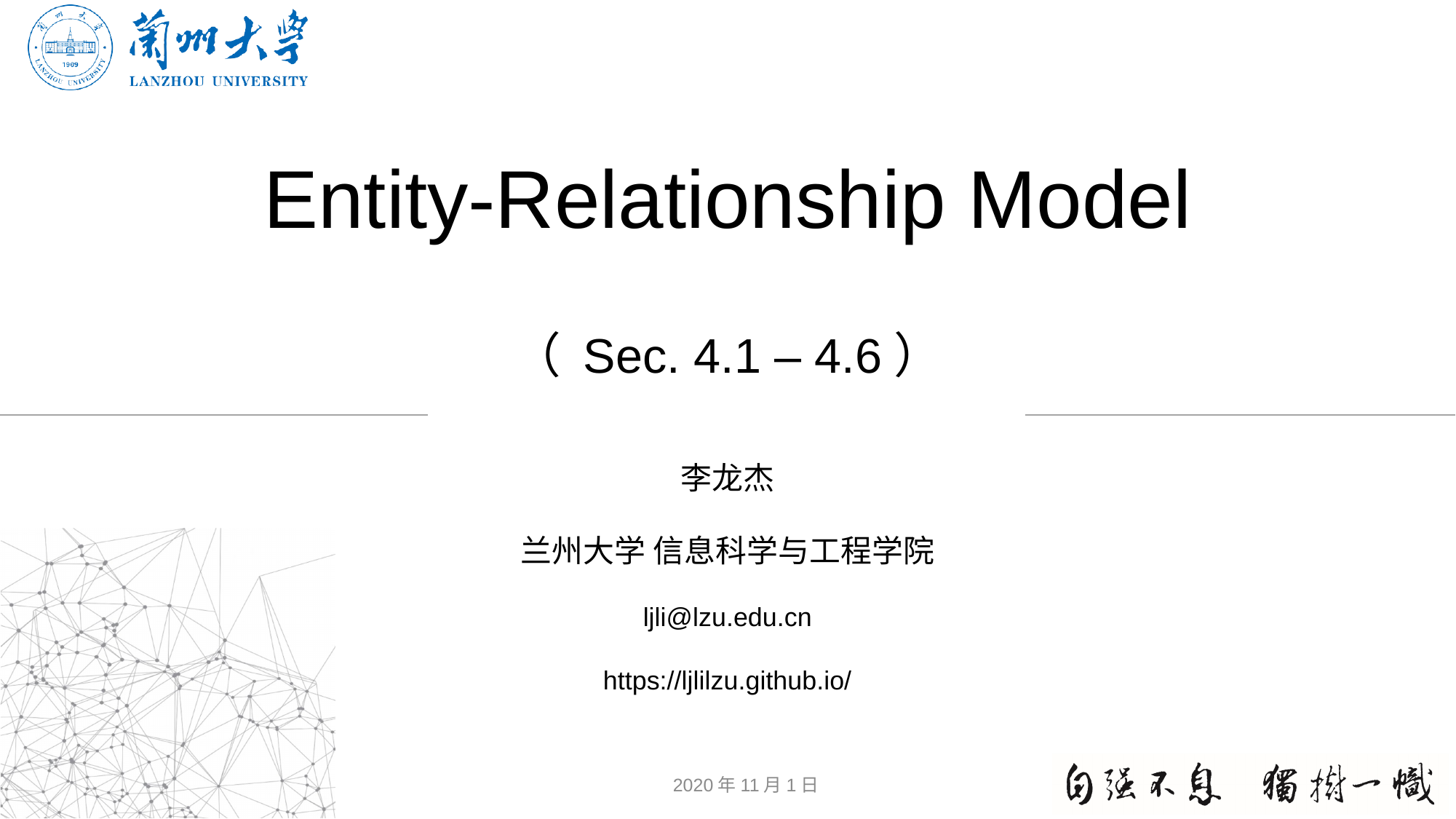

# Entity-Relationship Model （ Sec. 4.1 – 4.6）
李龙杰
兰州大学 信息科学与工程学院
ljli@lzu.edu.cn
https://ljlilzu.github.io/

2020年11月1日